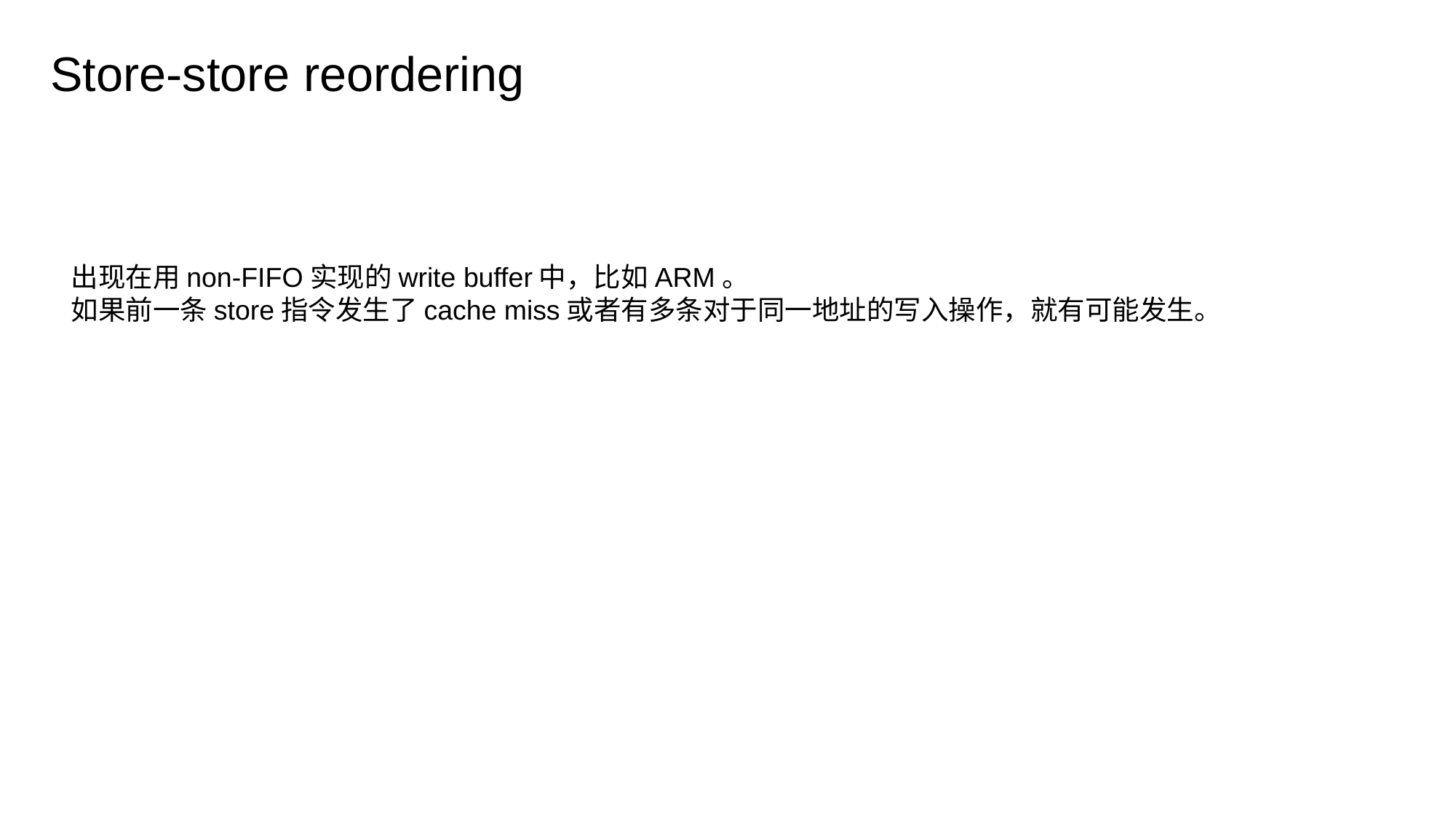

Store-store reordering
出现在用non-FIFO实现的write buffer中，比如ARM。
如果前一条store指令发生了cache miss或者有多条对于同一地址的写入操作，就有可能发生。